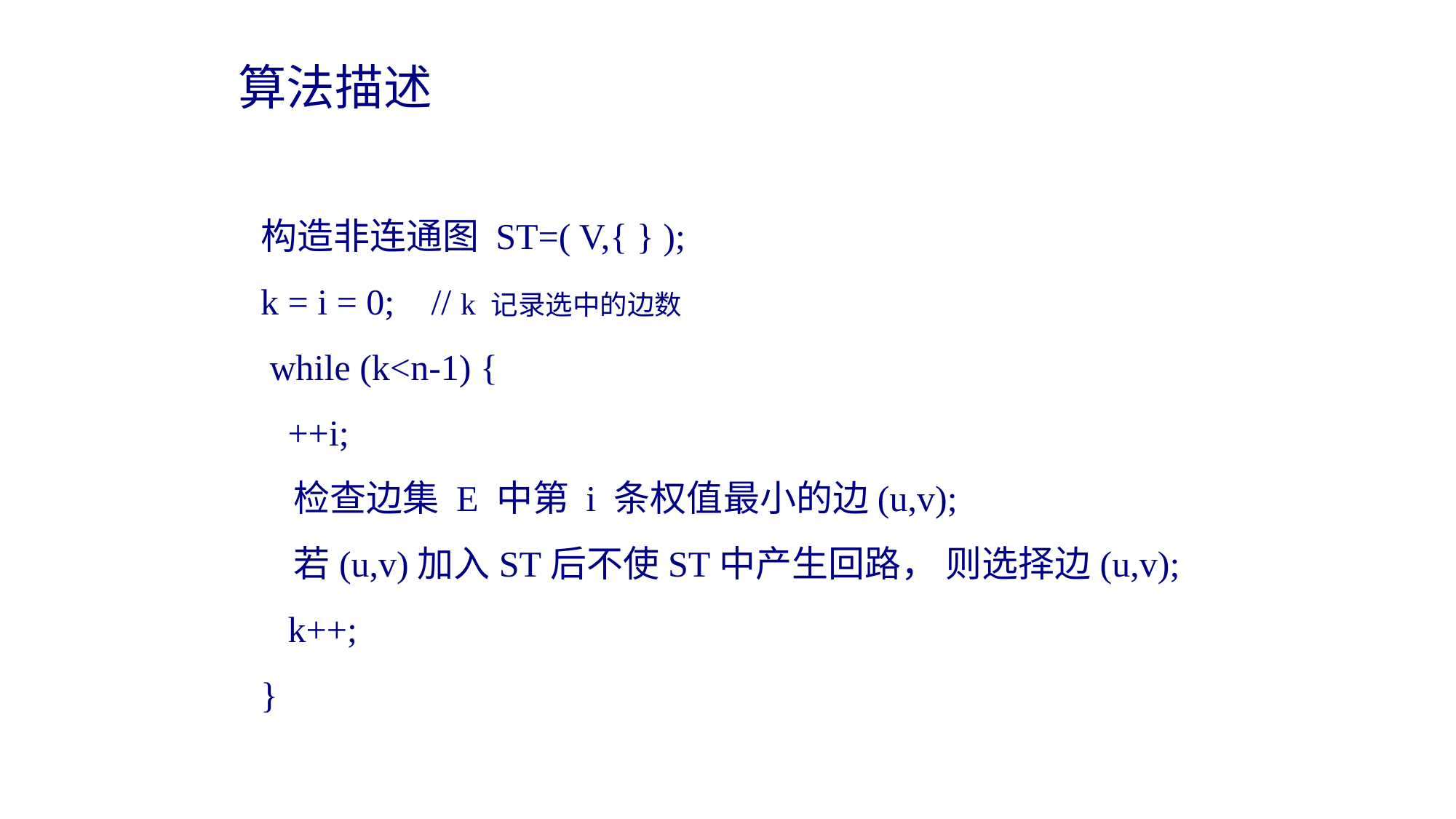

算法描述
构造非连通图 ST=( V,{ } );
k = i = 0;    // k 记录选中的边数
 while (k<n-1) {
   ++i;
   检查边集 E 中第 i 条权值最小的边(u,v);
   若(u,v)加入ST后不使ST中产生回路， 则选择边(u,v);
   k++;
}